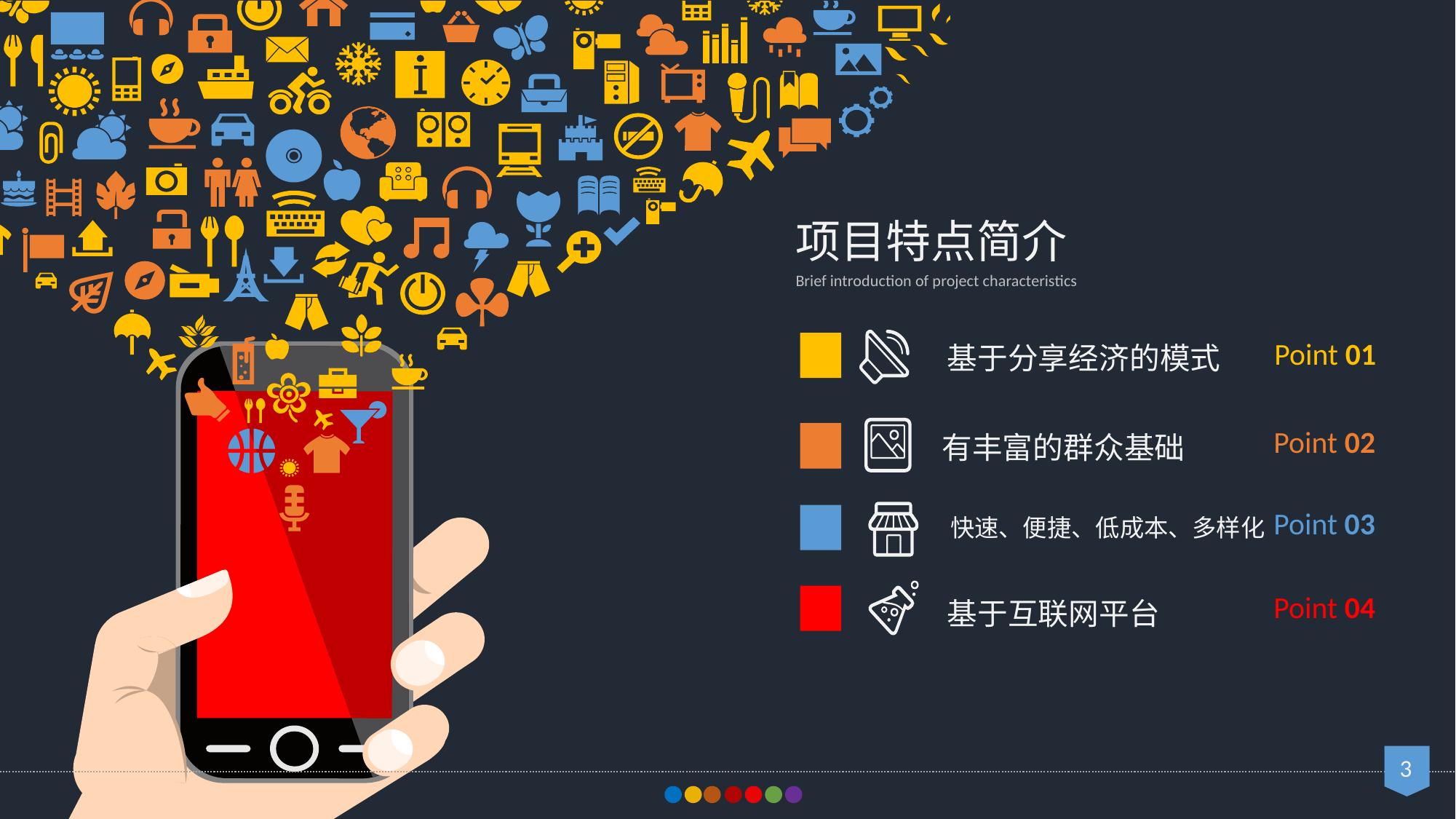

项目特点简介
Brief introduction of project characteristics
Point 01

基于分享经济的模式

Point 02

有丰富的群众基础

Point 03

快速、便捷、低成本、多样化

Point 04

基于互联网平台

3